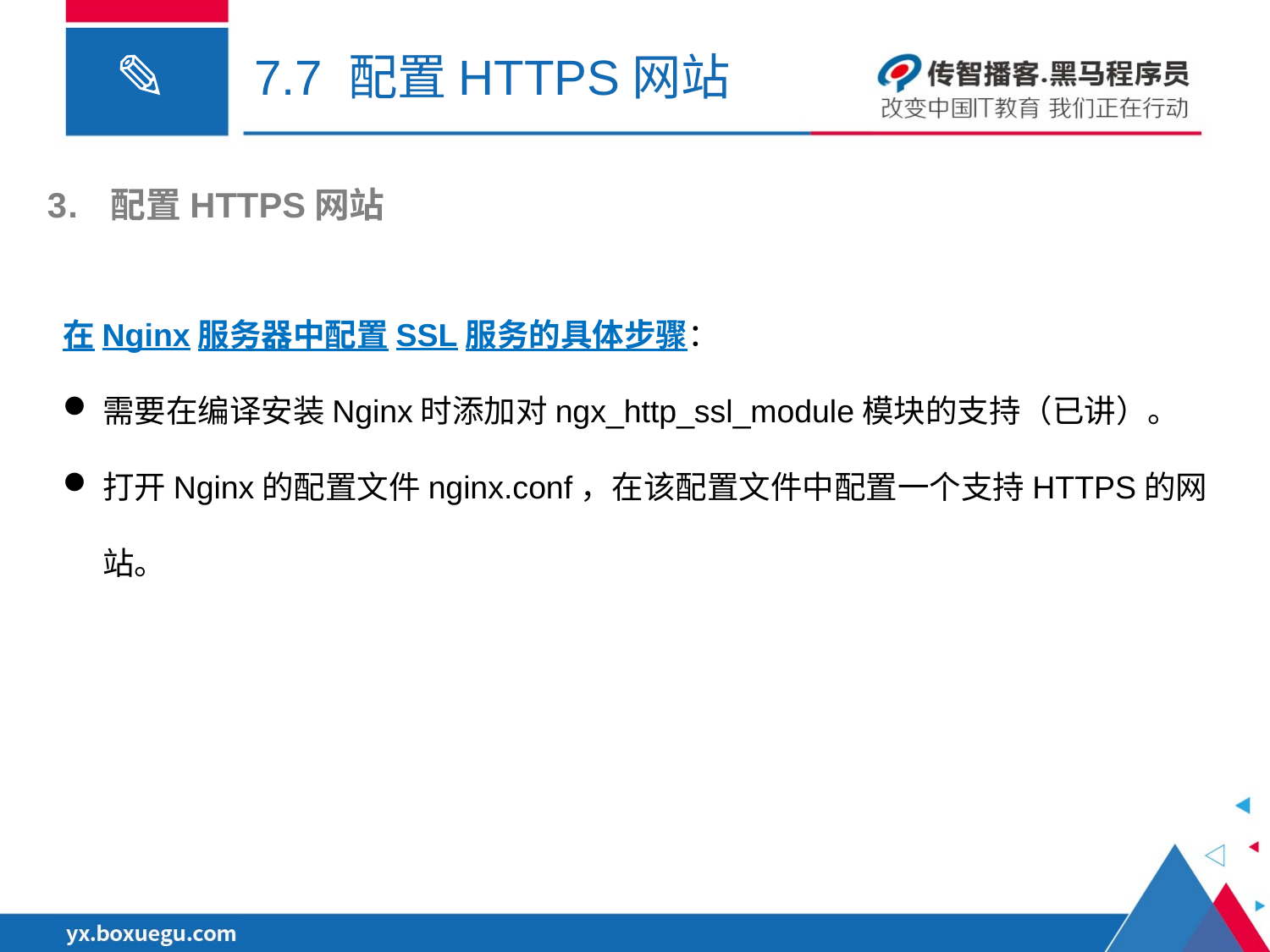

# 7.7 配置HTTPS网站
配置HTTPS网站
在Nginx服务器中配置SSL服务的具体步骤：
需要在编译安装Nginx时添加对ngx_http_ssl_module模块的支持（已讲）。
打开Nginx的配置文件nginx.conf，在该配置文件中配置一个支持HTTPS的网站。